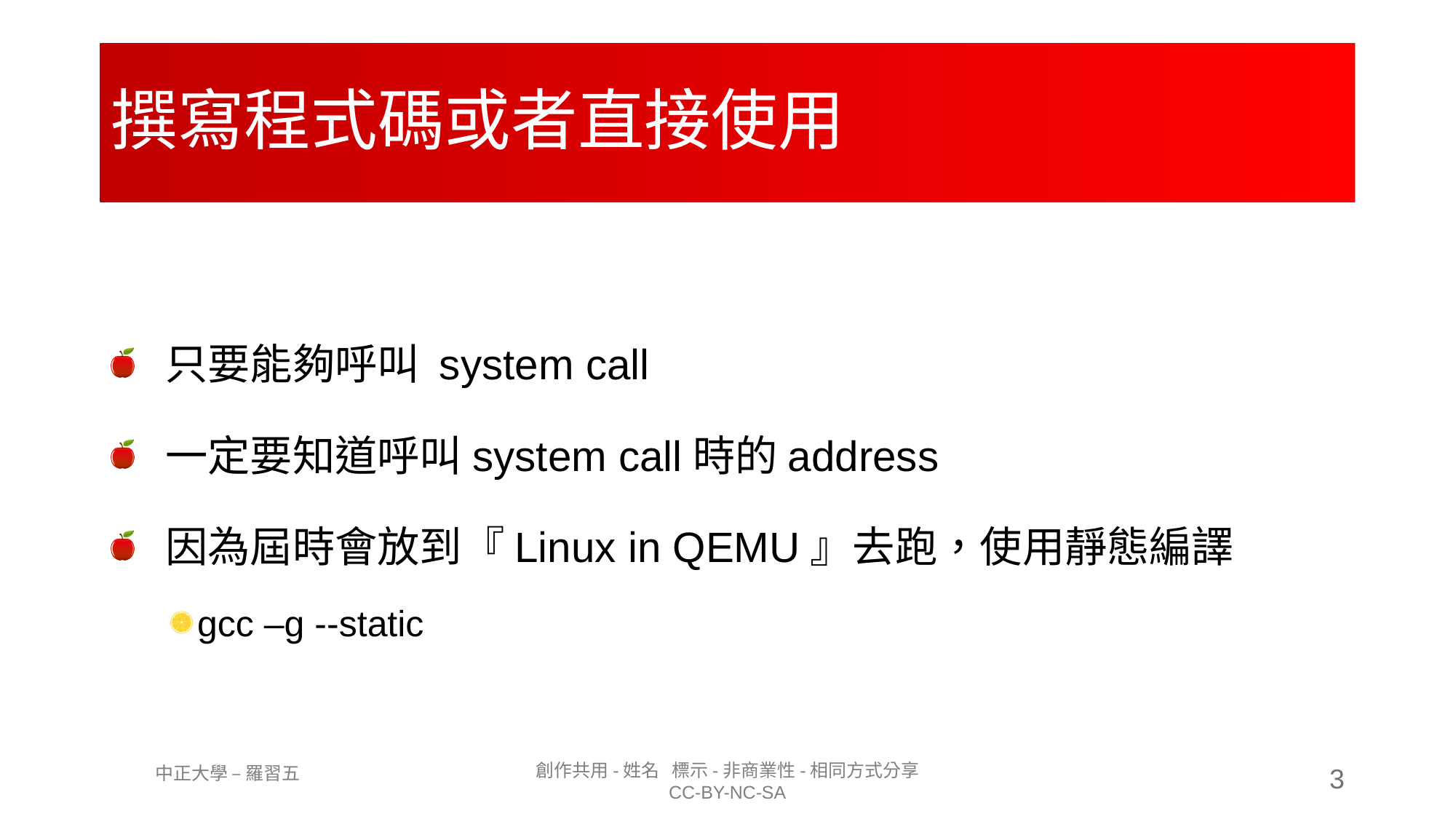

# 撰寫程式碼或者直接使用
只要能夠呼叫 system call
一定要知道呼叫system call時的address
因為屆時會放到『Linux in QEMU』去跑，使用靜態編譯
gcc –g --static